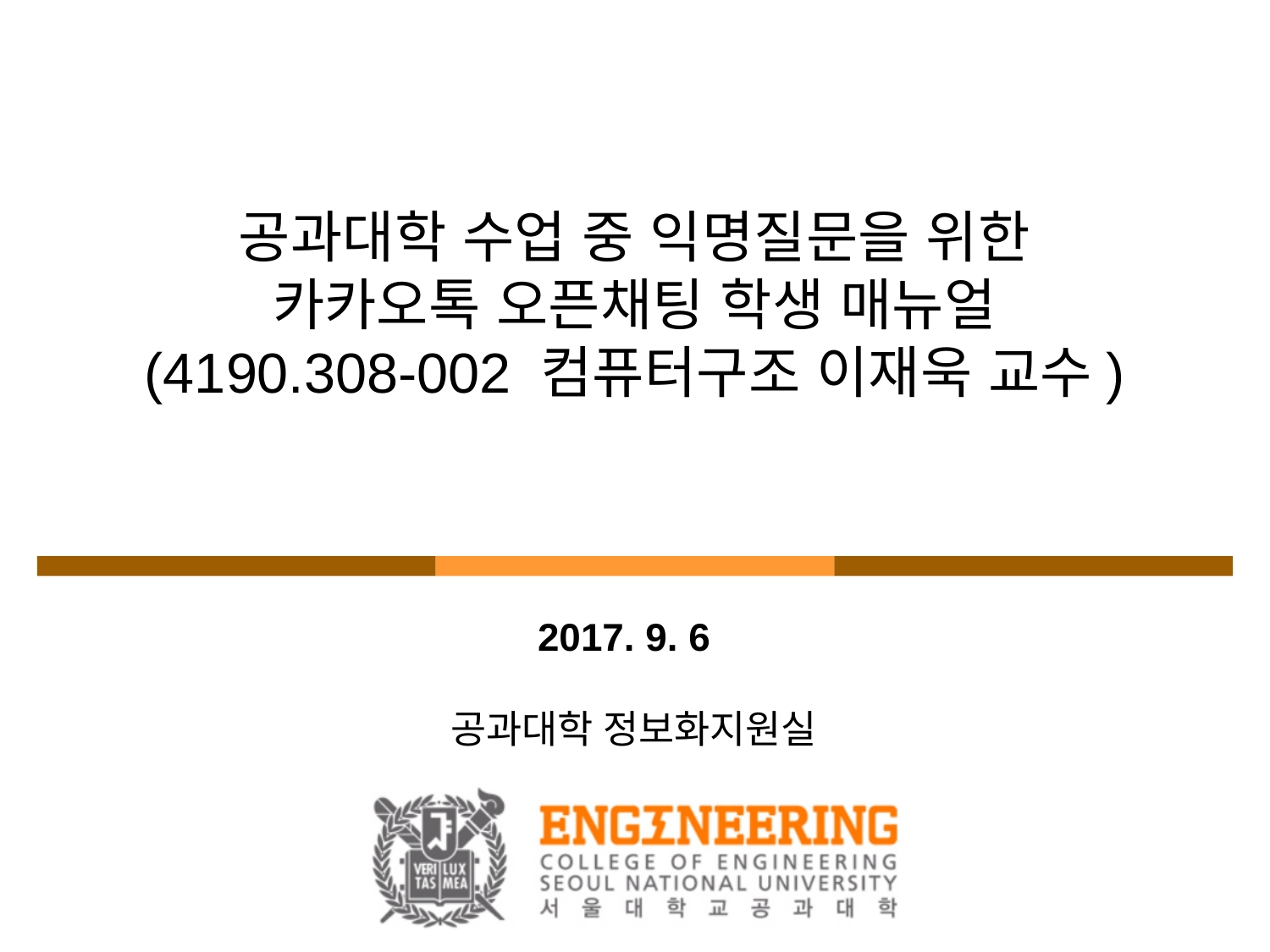

공과대학 수업 중 익명질문을 위한
카카오톡 오픈채팅 학생 매뉴얼
(4190.308-002 컴퓨터구조 이재욱 교수)

2017. 9. 6

 공과대학 정보화지원실